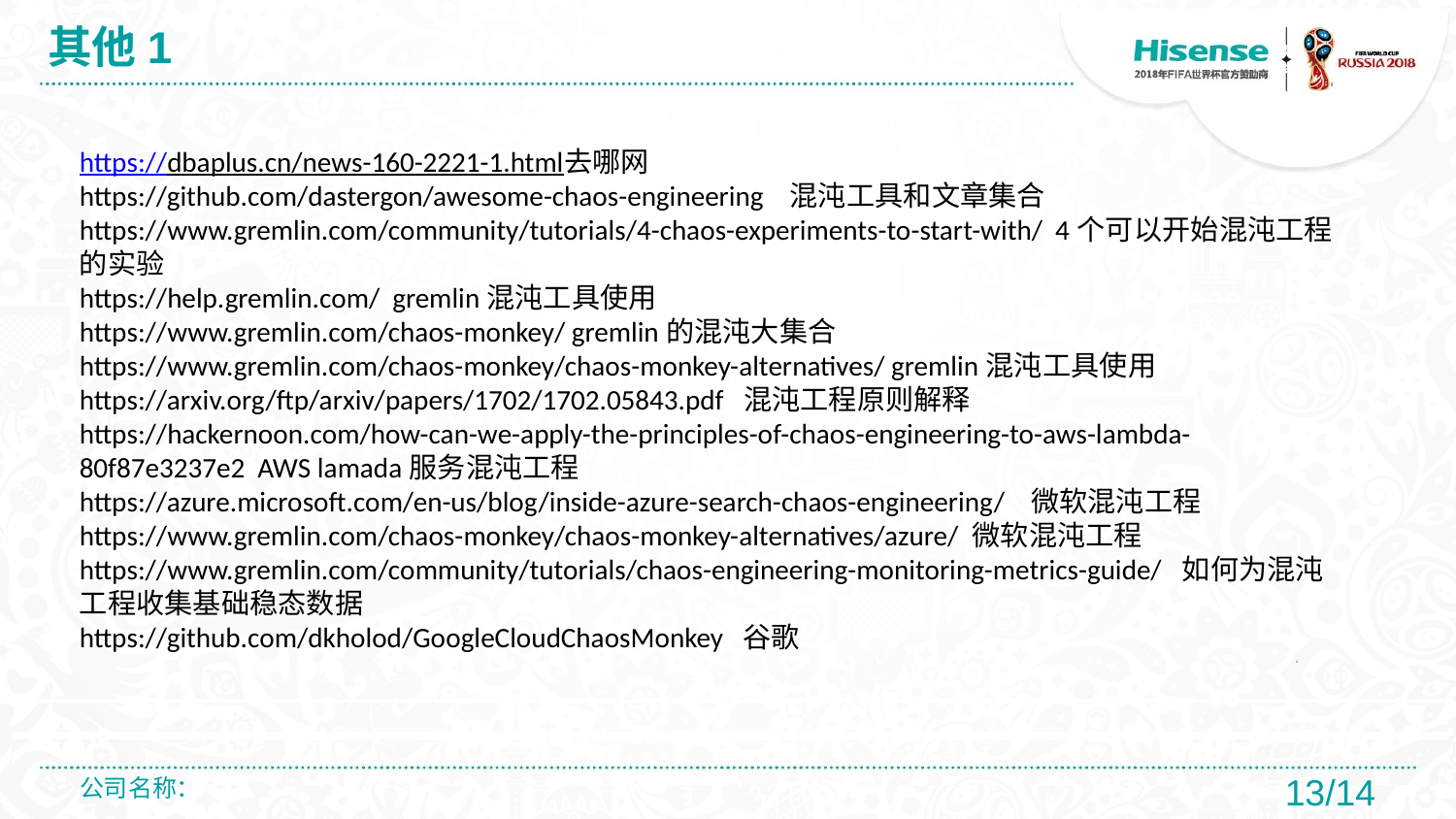

# 其他1
https://dbaplus.cn/news-160-2221-1.html去哪网
https://github.com/dastergon/awesome-chaos-engineering   混沌工具和文章集合
https://www.gremlin.com/community/tutorials/4-chaos-experiments-to-start-with/  4个可以开始混沌工程的实验
https://help.gremlin.com/  gremlin混沌工具使用
https://www.gremlin.com/chaos-monkey/ gremlin的混沌大集合
https://www.gremlin.com/chaos-monkey/chaos-monkey-alternatives/ gremlin混沌工具使用
https://arxiv.org/ftp/arxiv/papers/1702/1702.05843.pdf  混沌工程原则解释
https://hackernoon.com/how-can-we-apply-the-principles-of-chaos-engineering-to-aws-lambda-80f87e3237e2  AWS lamada服务混沌工程
https://azure.microsoft.com/en-us/blog/inside-azure-search-chaos-engineering/   微软混沌工程
https://www.gremlin.com/chaos-monkey/chaos-monkey-alternatives/azure/ 微软混沌工程
https://www.gremlin.com/community/tutorials/chaos-engineering-monitoring-metrics-guide/  如何为混沌工程收集基础稳态数据
https://github.com/dkholod/GoogleCloudChaosMonkey  谷歌
公司名称：
13/14